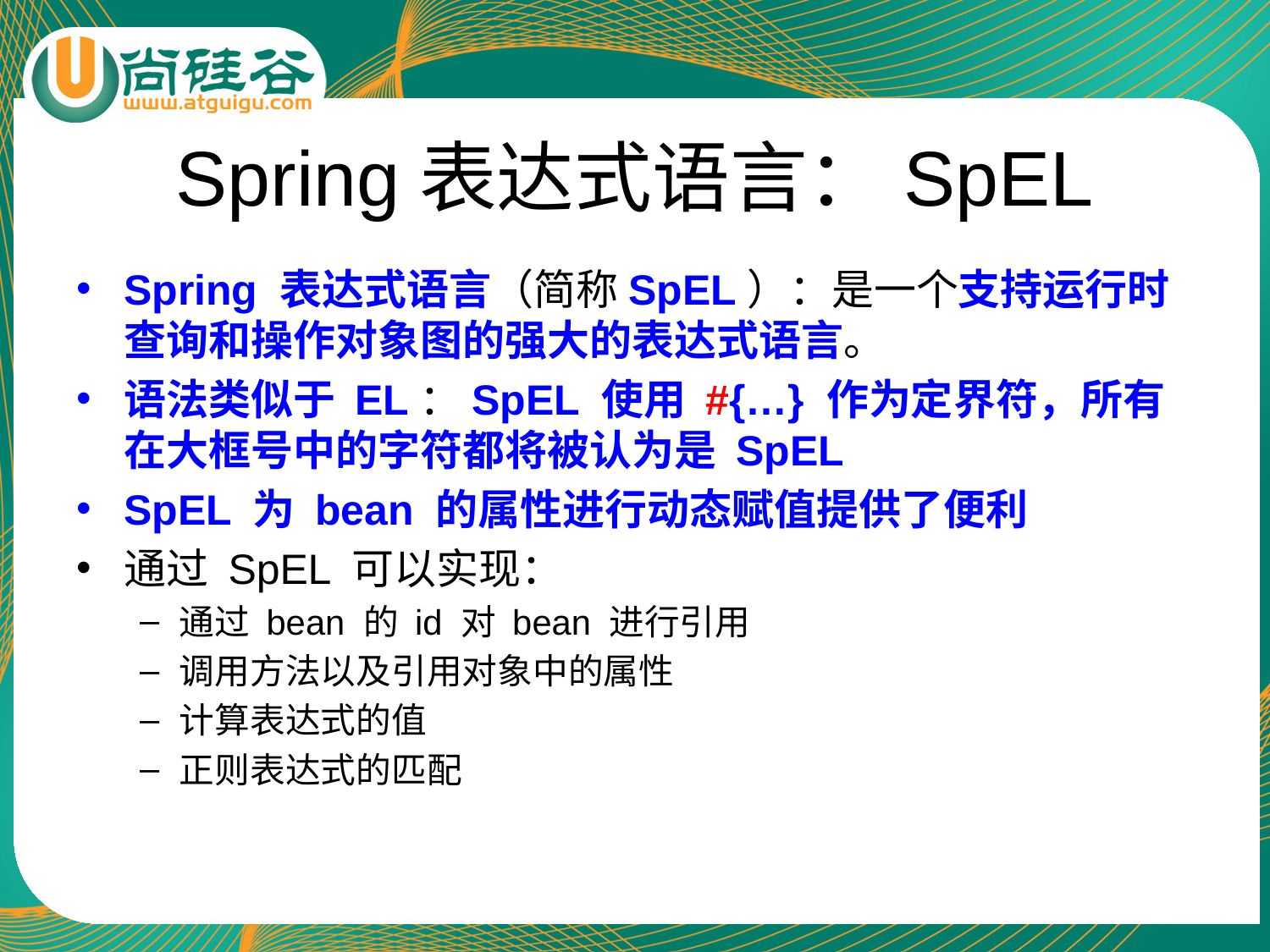

# Spring表达式语言：SpEL
Spring 表达式语言（简称SpEL）：是一个支持运行时查询和操作对象图的强大的表达式语言。
语法类似于 EL：SpEL 使用 #{…} 作为定界符，所有在大框号中的字符都将被认为是 SpEL
SpEL 为 bean 的属性进行动态赋值提供了便利
通过 SpEL 可以实现：
通过 bean 的 id 对 bean 进行引用
调用方法以及引用对象中的属性
计算表达式的值
正则表达式的匹配